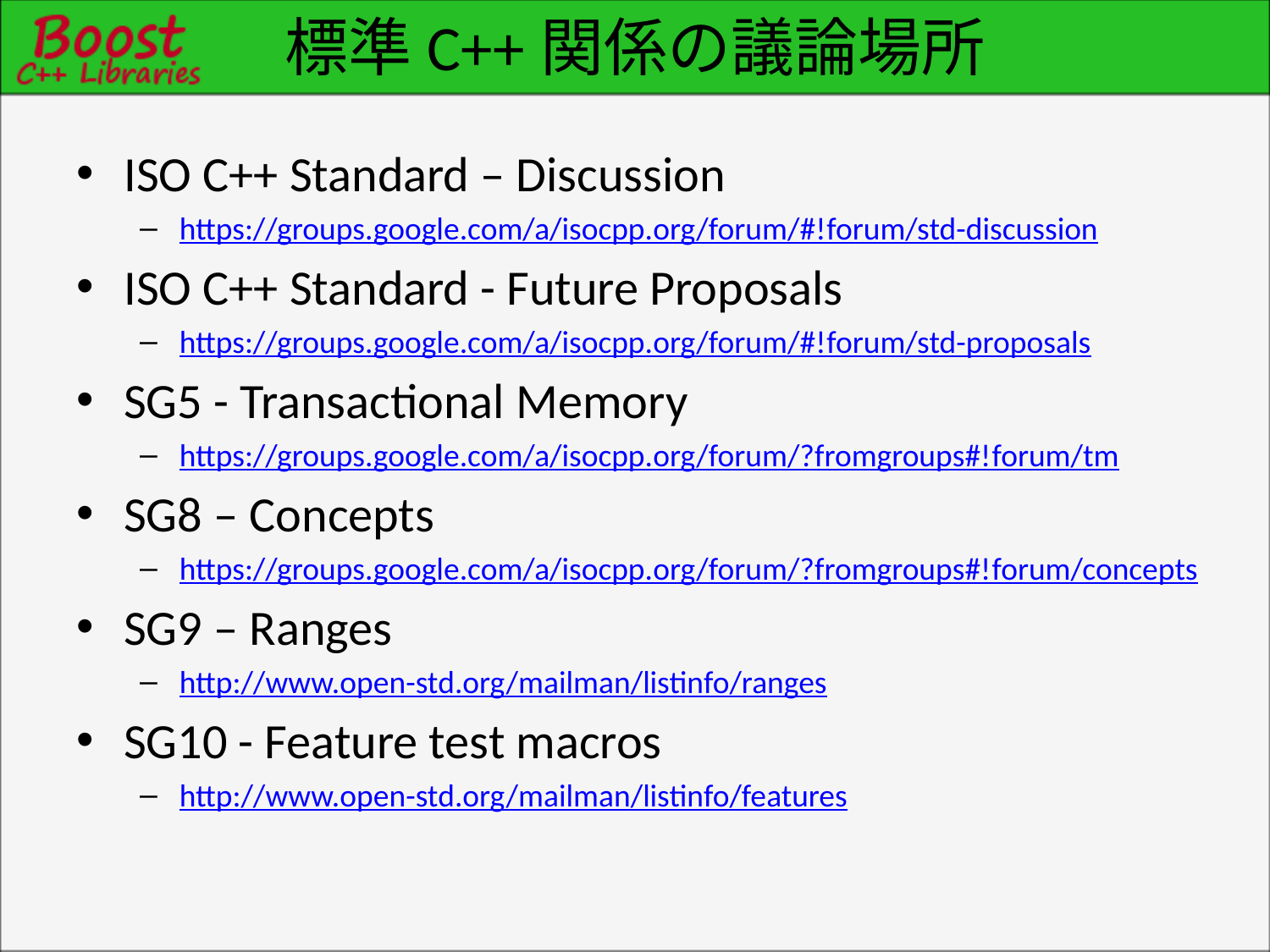

# 標準C++関係の議論場所
ISO C++ Standard – Discussion
https://groups.google.com/a/isocpp.org/forum/#!forum/std-discussion
ISO C++ Standard - Future Proposals
https://groups.google.com/a/isocpp.org/forum/#!forum/std-proposals
SG5 - Transactional Memory
https://groups.google.com/a/isocpp.org/forum/?fromgroups#!forum/tm
SG8 – Concepts
https://groups.google.com/a/isocpp.org/forum/?fromgroups#!forum/concepts
SG9 – Ranges
http://www.open-std.org/mailman/listinfo/ranges
SG10 - Feature test macros
http://www.open-std.org/mailman/listinfo/features